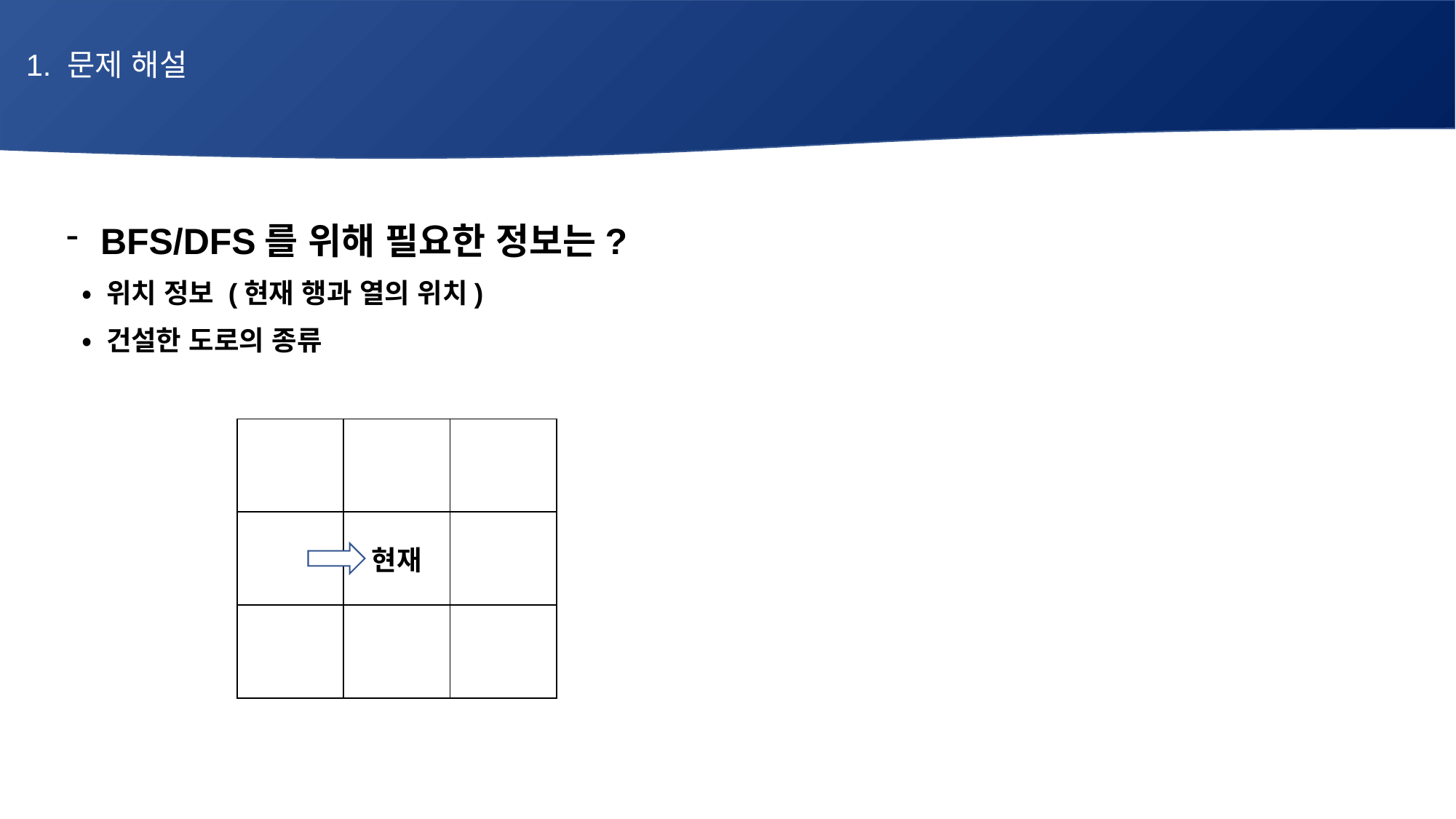

1. 문제 해설
# 매주 1 과제 LV2
BFS/DFS를 위해 필요한 정보는?
  • 위치 정보 (현재 행과 열의 위치)
  • 건설한 도로의 종류

|  |  |  |
| --- | --- | --- |
|  | 현재 |  |
|  |  |  |